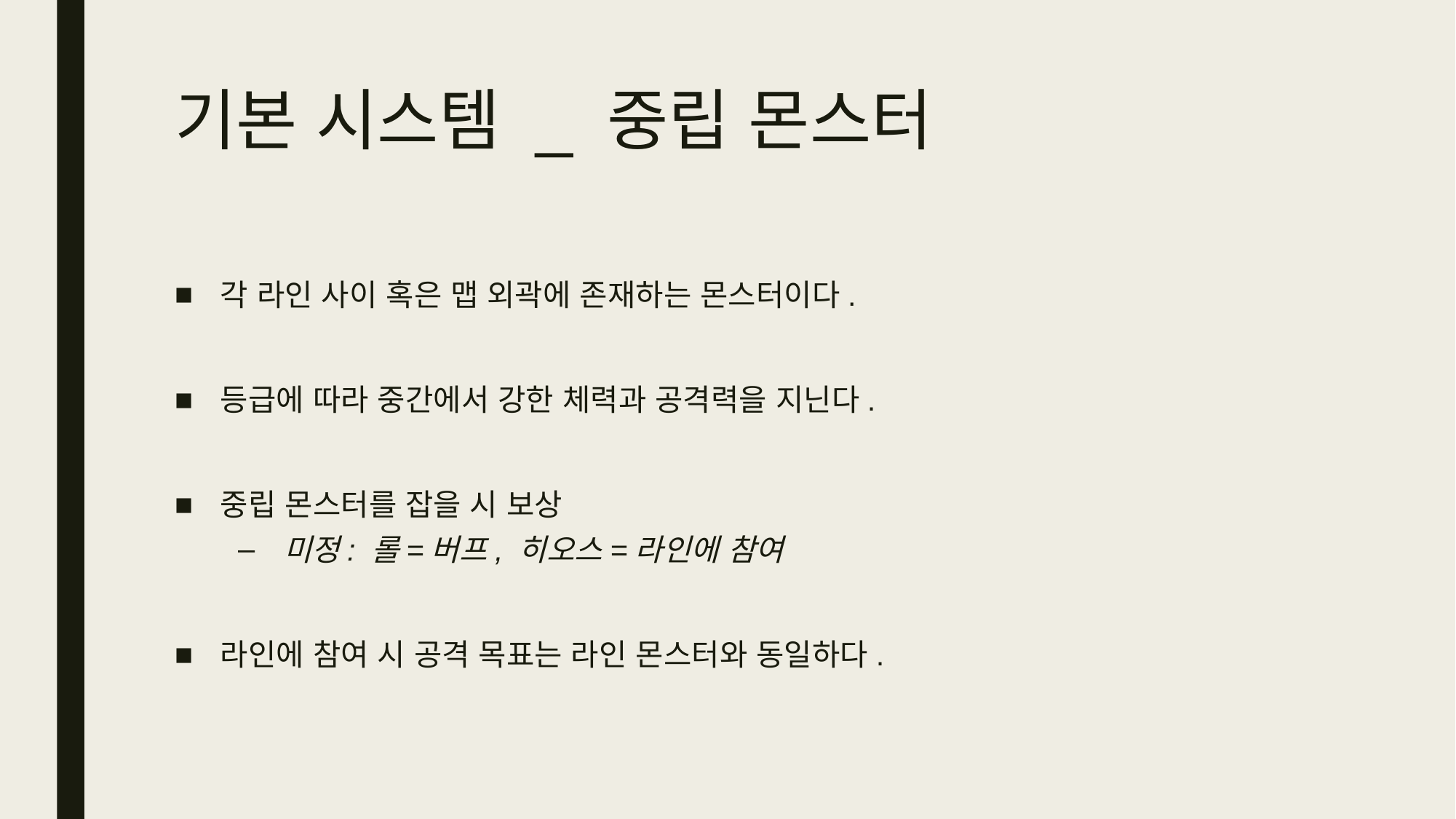

# 기본 시스템 _ 중립 몬스터
각 라인 사이 혹은 맵 외곽에 존재하는 몬스터이다.

등급에 따라 중간에서 강한 체력과 공격력을 지닌다.

중립 몬스터를 잡을 시 보상
미정: 롤=버프, 히오스=라인에 참여

라인에 참여 시 공격 목표는 라인 몬스터와 동일하다.